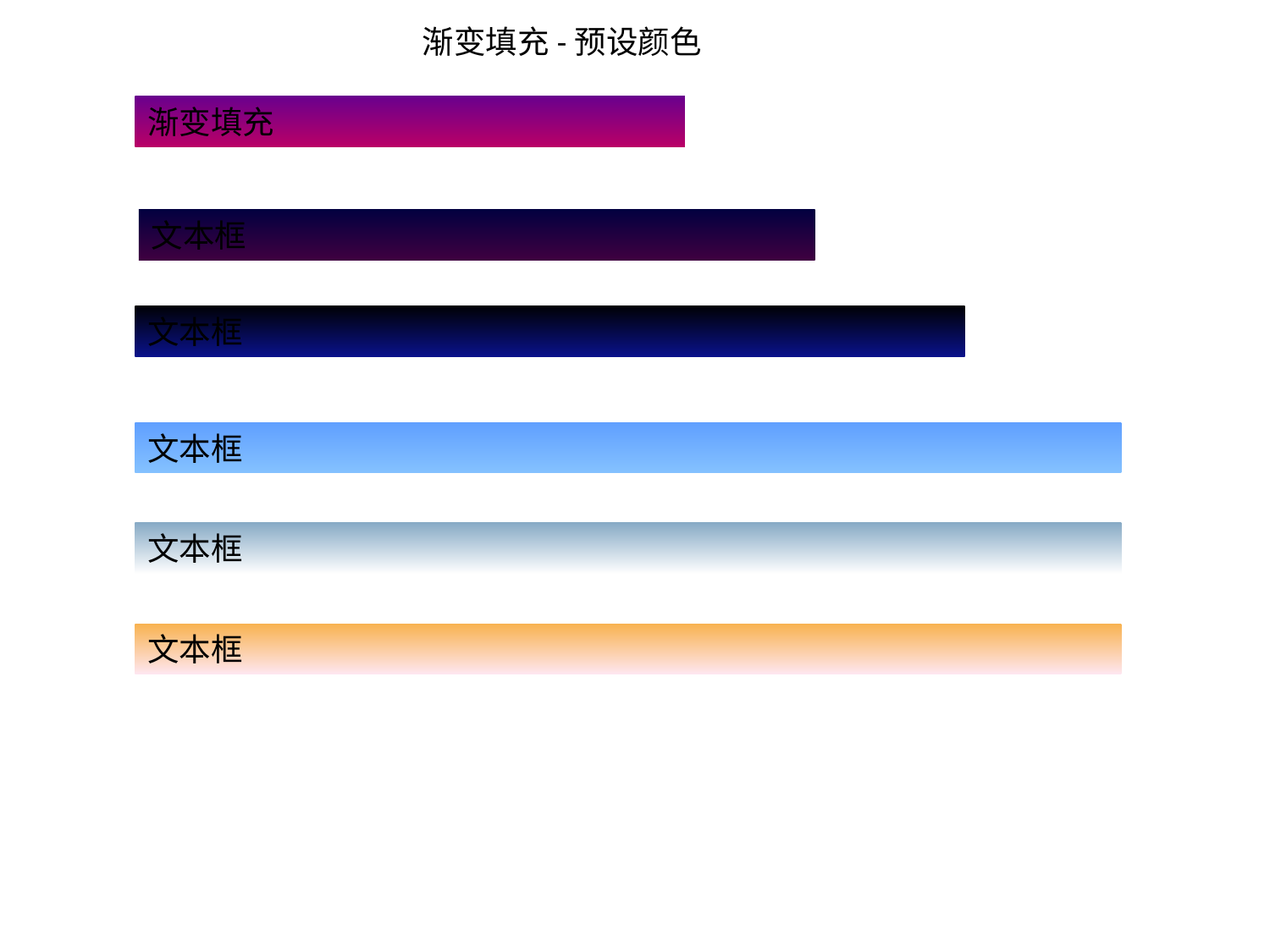

渐变填充-预设颜色
渐变填充
文本框
文本框
文本框
文本框
文本框